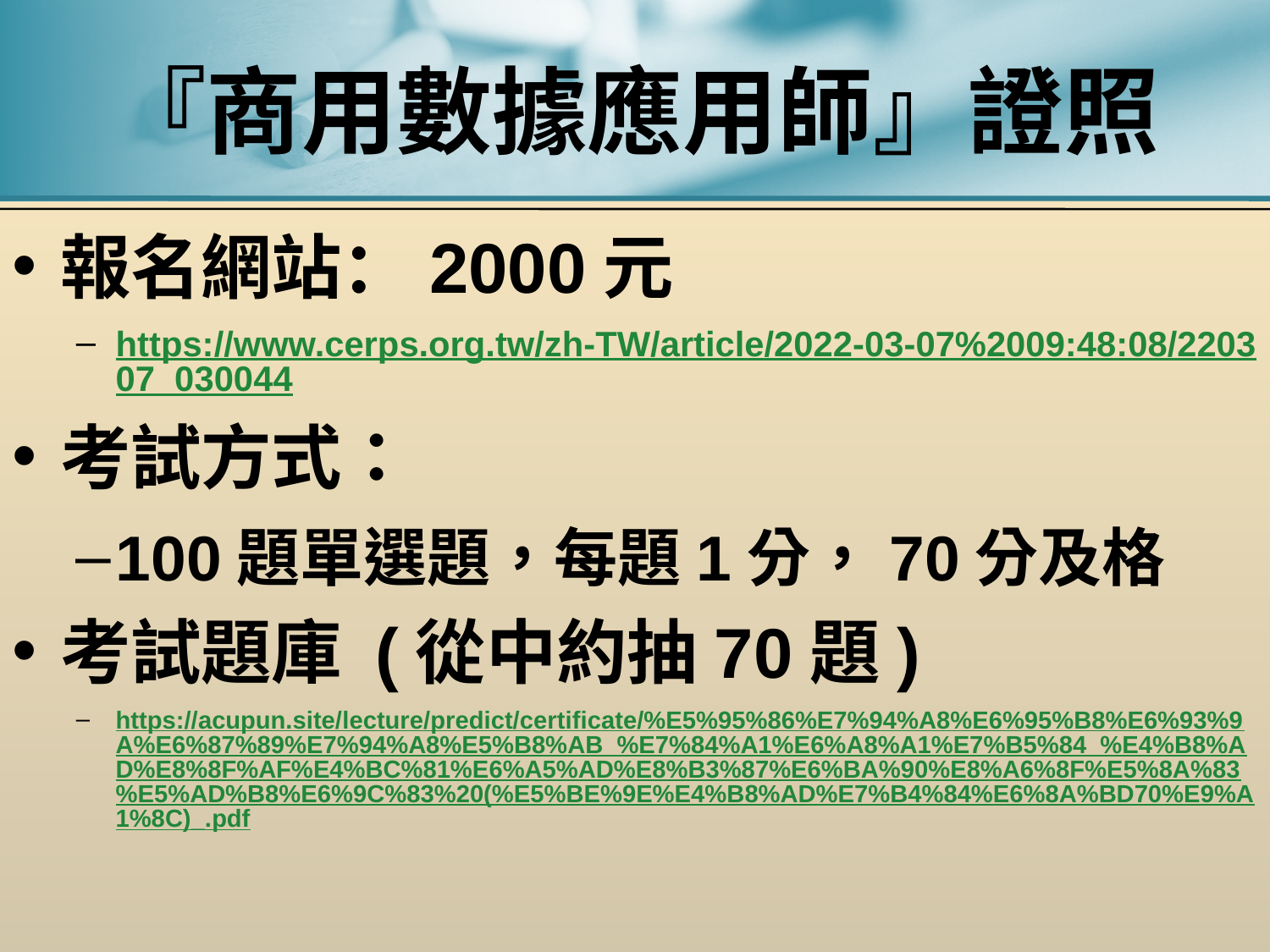

# 『商用數據應用師』證照
報名網站：2000元
https://www.cerps.org.tw/zh-TW/article/2022-03-07%2009:48:08/220307_030044
考試方式：
100題單選題，每題1分，70分及格
考試題庫 (從中約抽70題)
https://acupun.site/lecture/predict/certificate/%E5%95%86%E7%94%A8%E6%95%B8%E6%93%9A%E6%87%89%E7%94%A8%E5%B8%AB_%E7%84%A1%E6%A8%A1%E7%B5%84_%E4%B8%AD%E8%8F%AF%E4%BC%81%E6%A5%AD%E8%B3%87%E6%BA%90%E8%A6%8F%E5%8A%83%E5%AD%B8%E6%9C%83%20(%E5%BE%9E%E4%B8%AD%E7%B4%84%E6%8A%BD70%E9%A1%8C)_.pdf